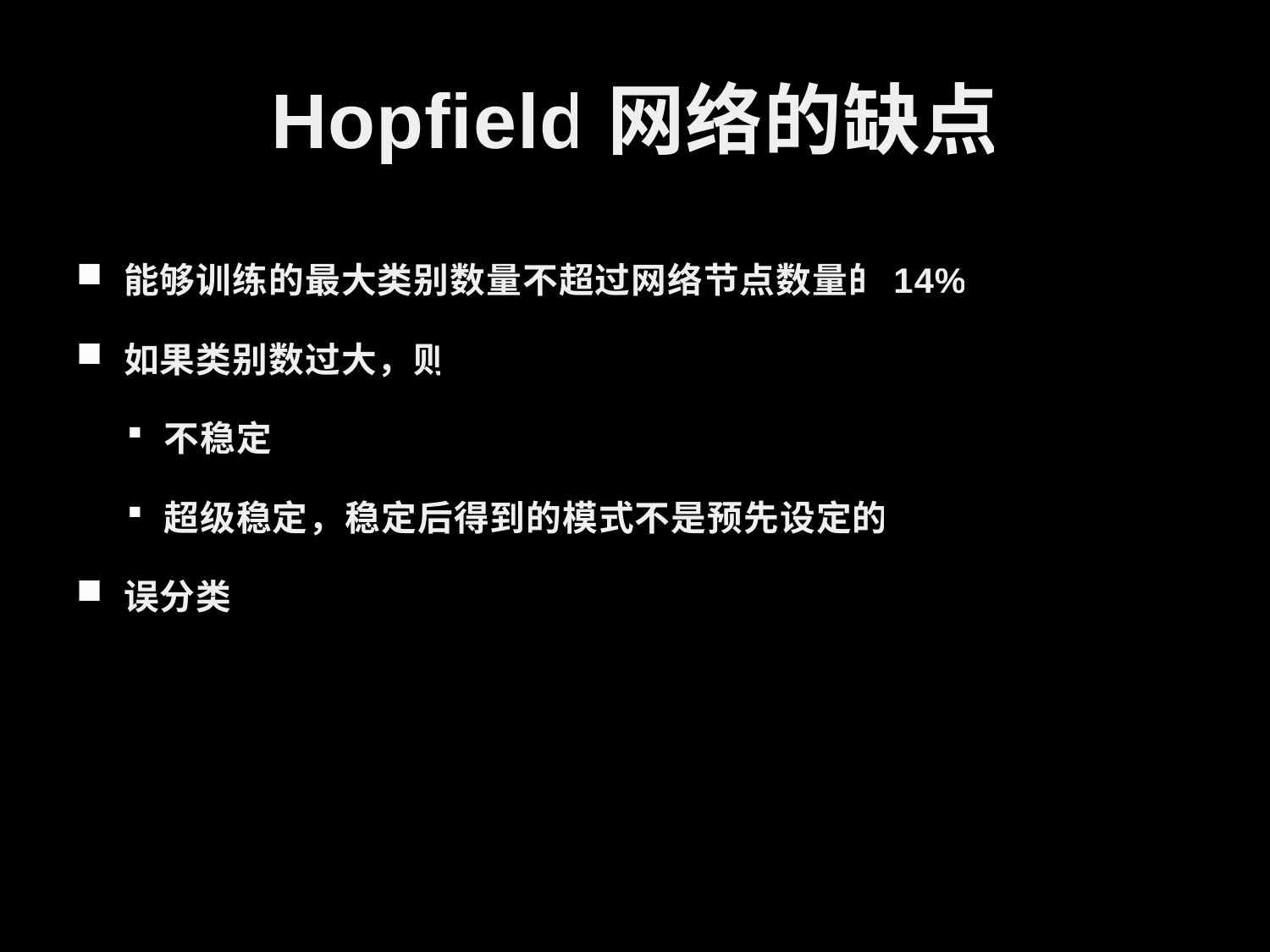

# Hopfield网络的缺点
能够训练的最大类别数量不超过网络节点数量的14%
如果类别数过大，则
不稳定
超级稳定，稳定后得到的模式不是预先设定的。
误分类